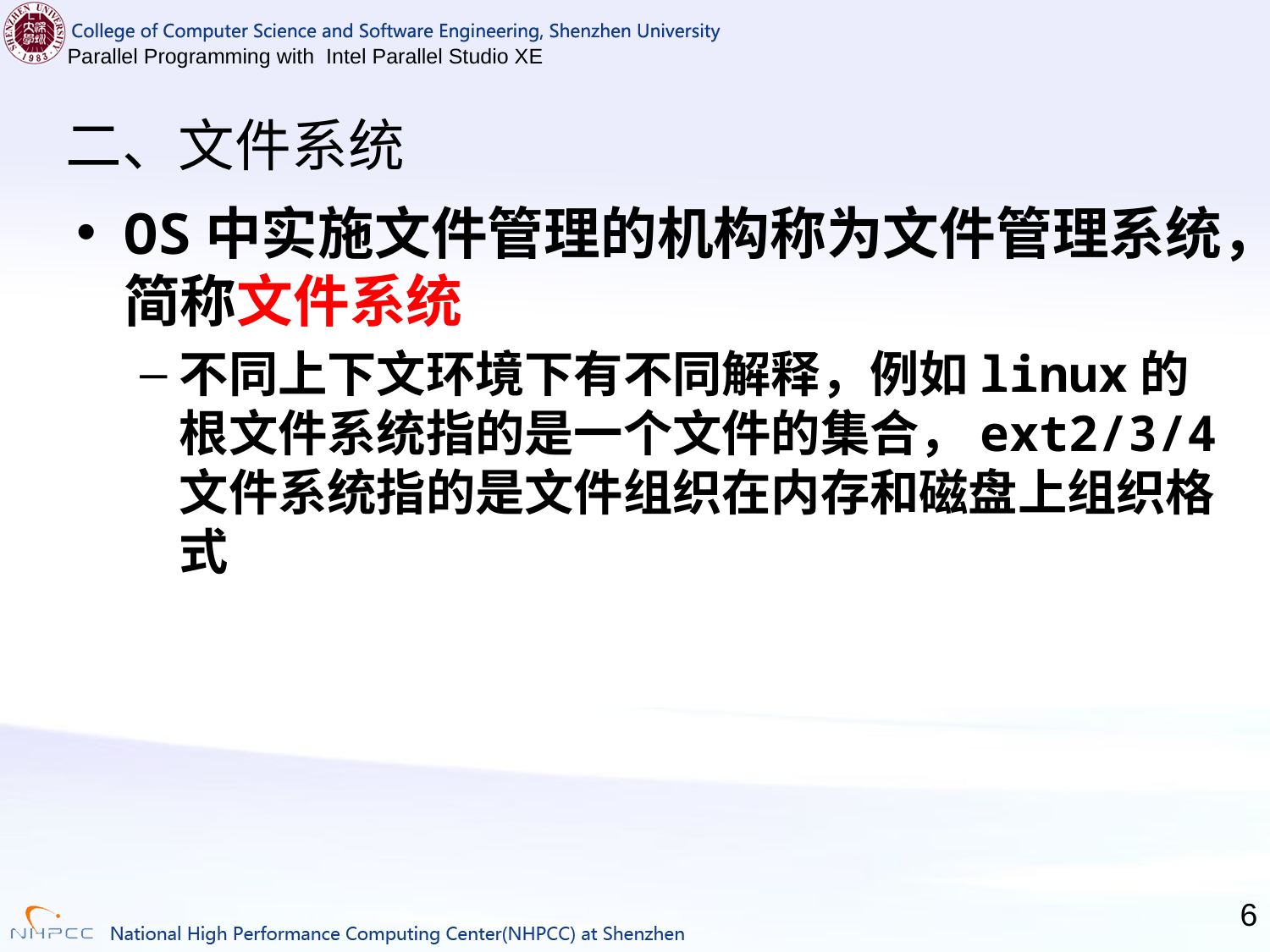

# 二、文件系统
OS中实施文件管理的机构称为文件管理系统，简称文件系统
不同上下文环境下有不同解释，例如linux的根文件系统指的是一个文件的集合，ext2/3/4文件系统指的是文件组织在内存和磁盘上组织格式
6